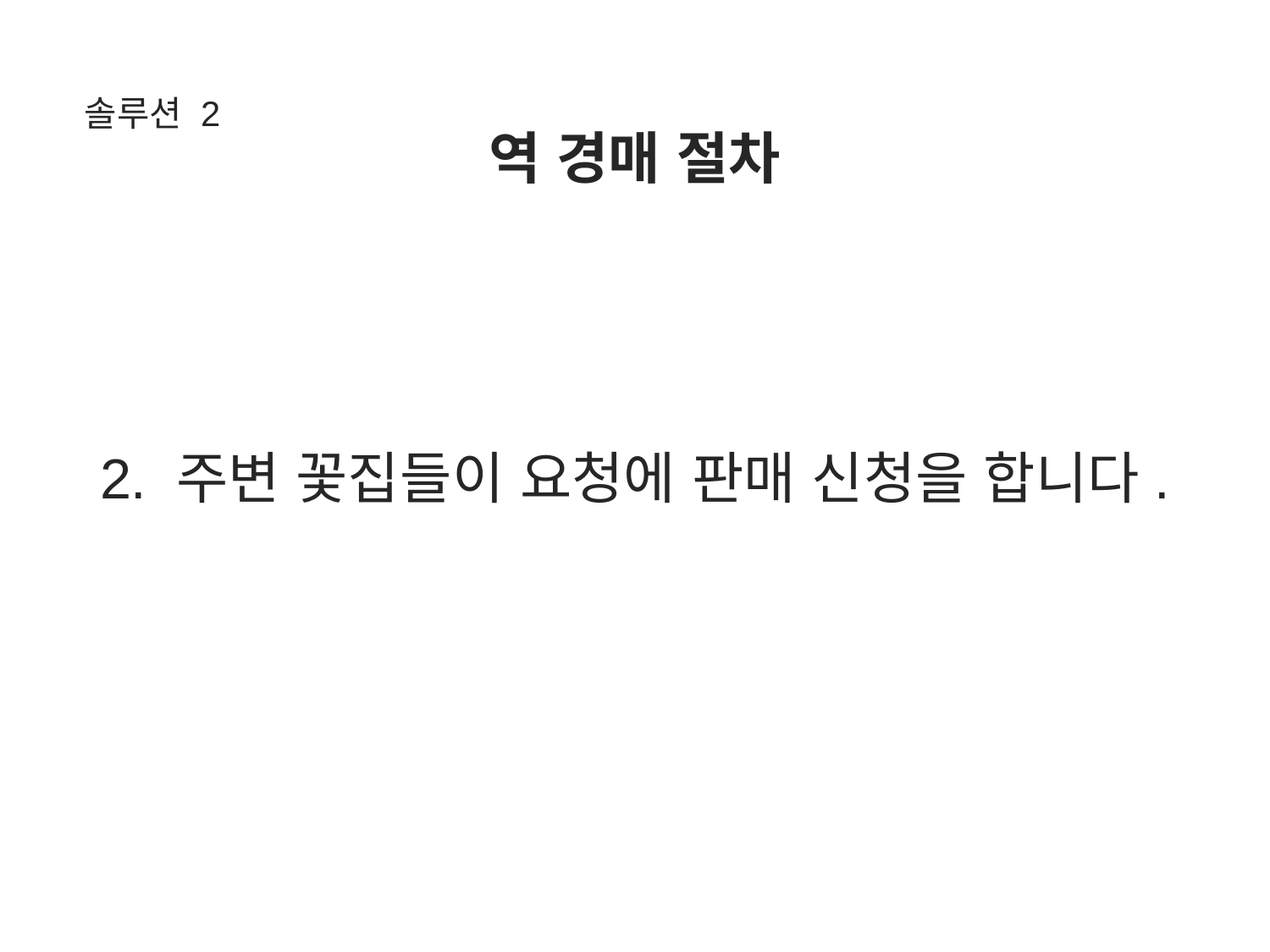

솔루션 2
역 경매 절차
2. 주변 꽃집들이 요청에 판매 신청을 합니다.